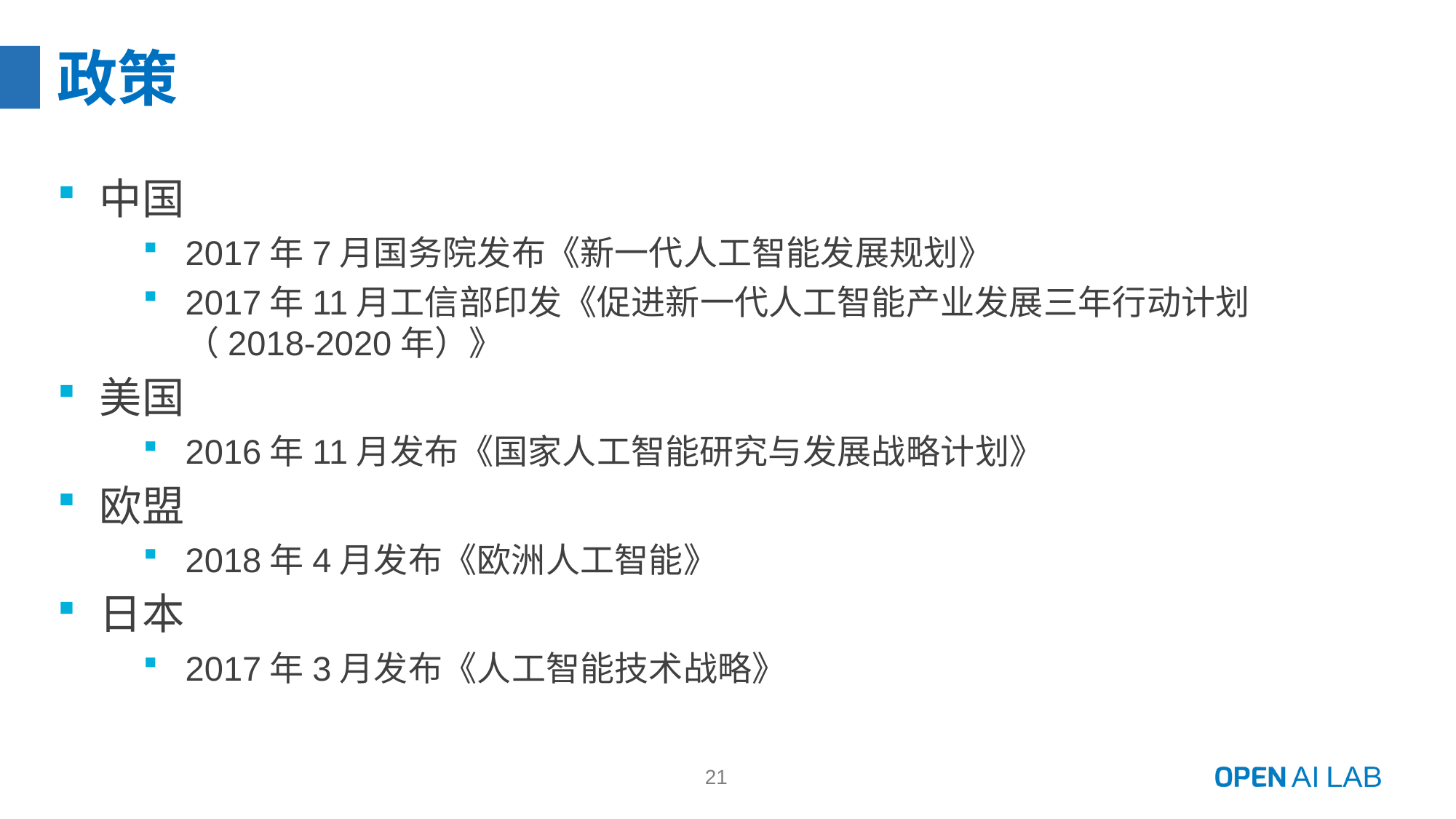

# 政策

中国
2017年7月国务院发布《新一代人工智能发展规划》
2017年11月工信部印发《促进新一代人工智能产业发展三年行动计划（2018-2020年）》
美国
2016年11月发布《国家人工智能研究与发展战略计划》
欧盟
2018年4月发布《欧洲人工智能》
日本
2017年3月发布《人工智能技术战略》